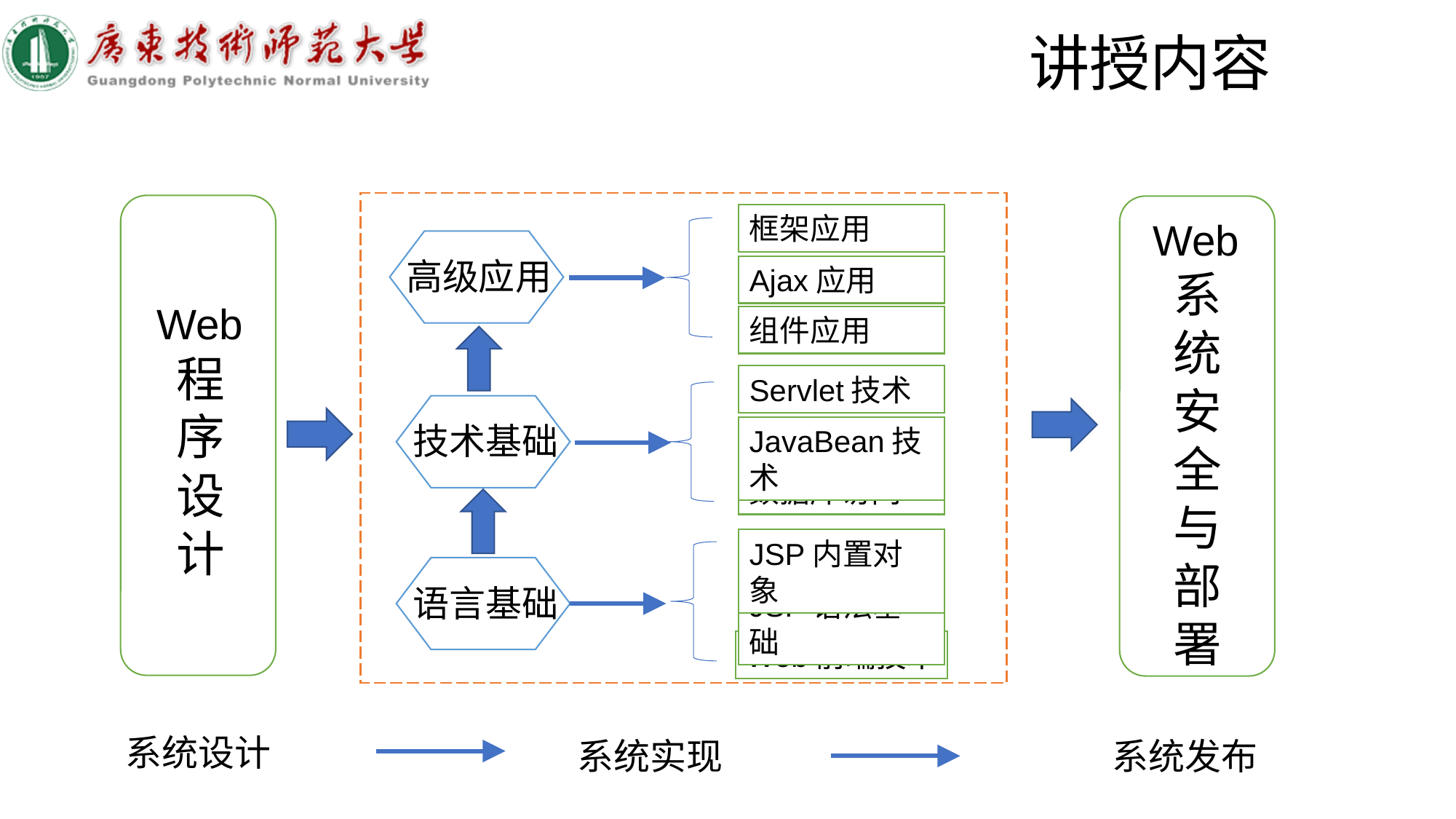

讲授内容

框架应用
Web系统安全与部署

高级应用
Ajax应用
Web程序设计
组件应用

Servlet技术

技术基础
JavaBean技术
数据库访问

JSP内置对象

语言基础
JSP语法基础
Web前端技术
系统设计
系统实现
系统发布

5